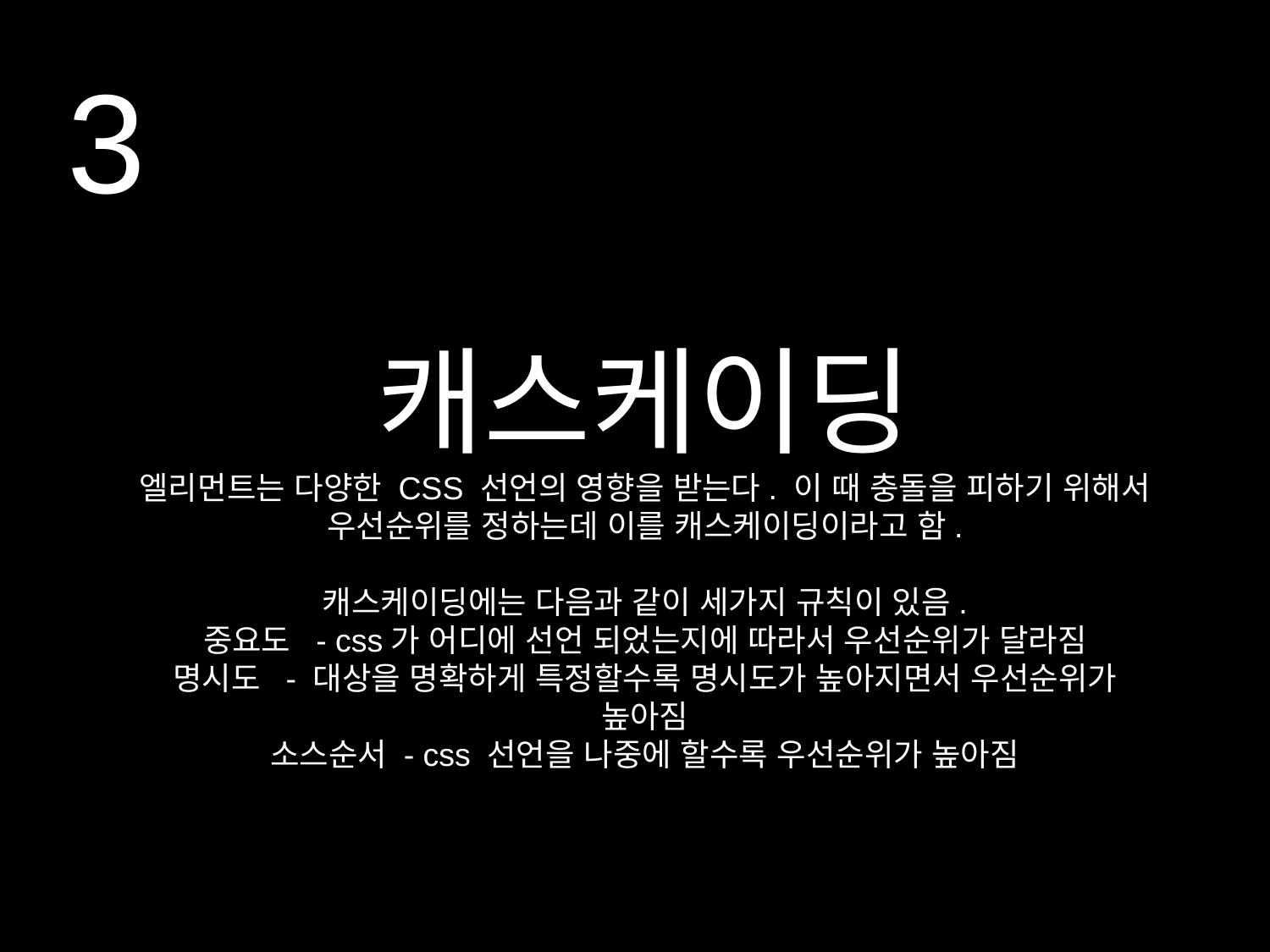

3
캐스케이딩
엘리먼트는 다양한 CSS 선언의 영향을 받는다. 이 때 충돌을 피하기 위해서 우선순위를 정하는데 이를 캐스케이딩이라고 함.

캐스케이딩에는 다음과 같이 세가지 규칙이 있음.
중요도  - css가 어디에 선언 되었는지에 따라서 우선순위가 달라짐
명시도  - 대상을 명확하게 특정할수록 명시도가 높아지면서 우선순위가 높아짐
소스순서 - css 선언을 나중에 할수록 우선순위가 높아짐